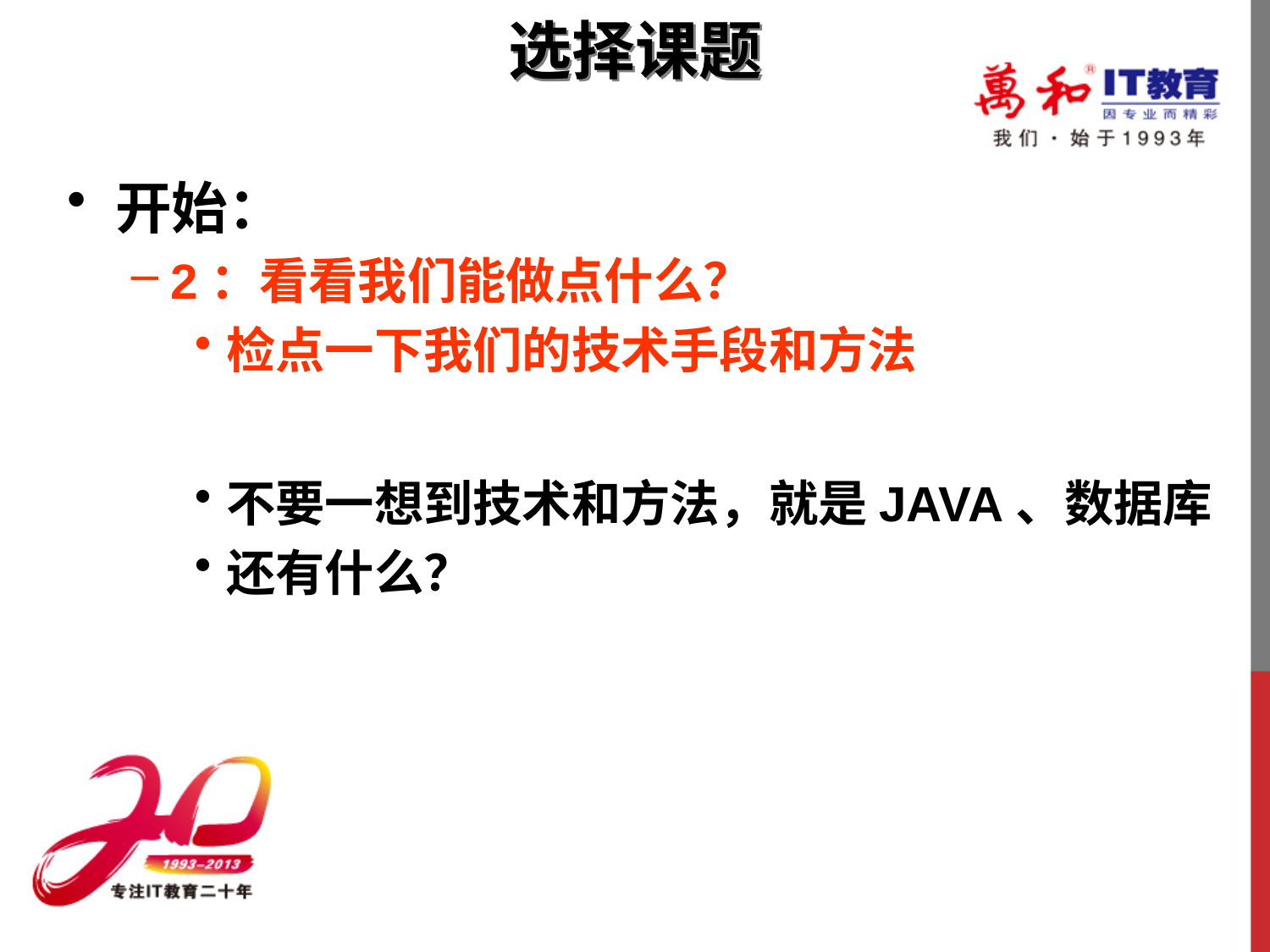

选择课题
开始：
2：看看我们能做点什么？
检点一下我们的技术手段和方法

不要一想到技术和方法，就是JAVA、数据库
还有什么？